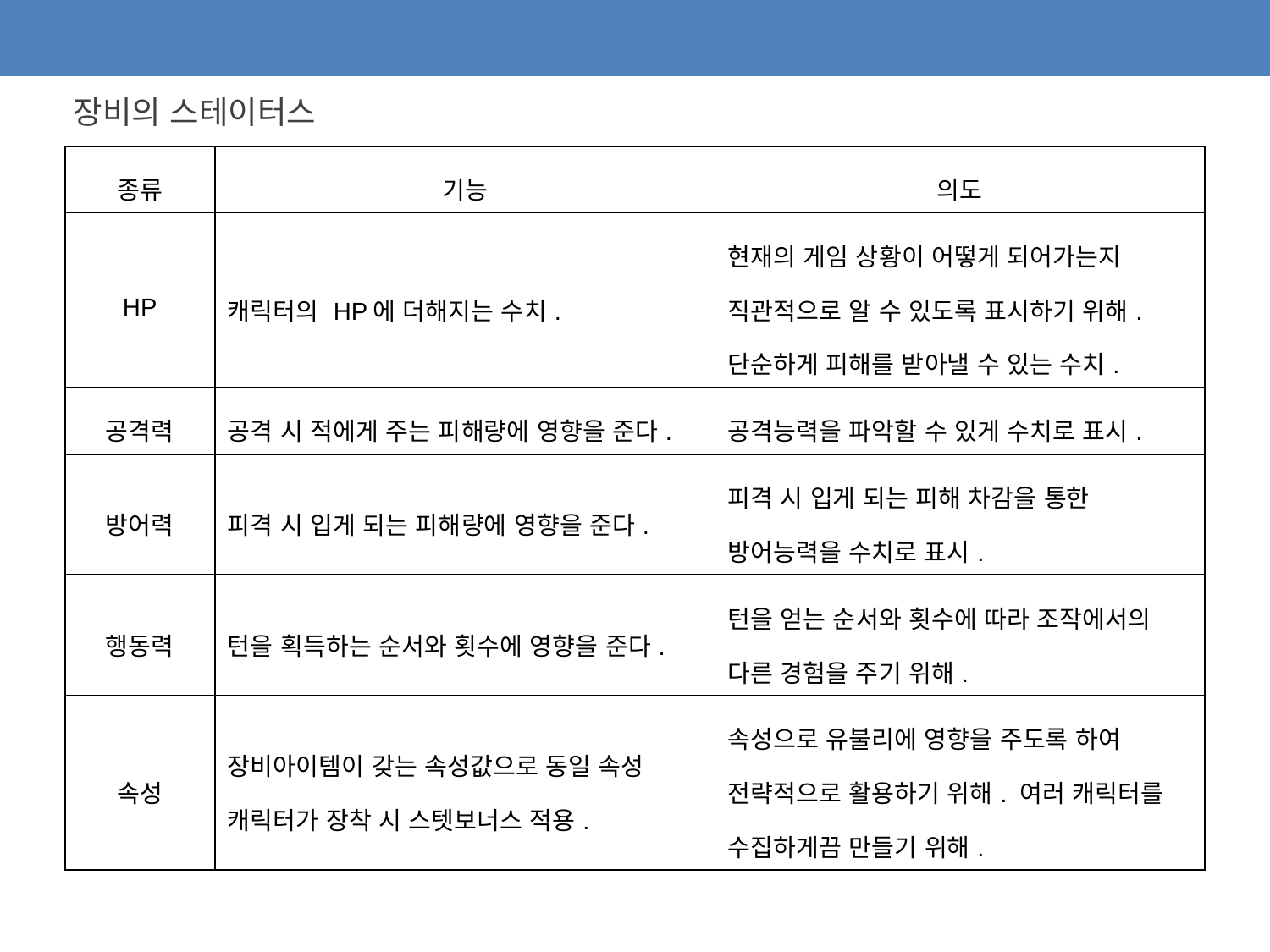

장비의 스테이터스
| 종류 | 기능 | 의도 |
| --- | --- | --- |
| HP | 캐릭터의 HP에 더해지는 수치. | 현재의 게임 상황이 어떻게 되어가는지 직관적으로 알 수 있도록 표시하기 위해. 단순하게 피해를 받아낼 수 있는 수치. |
| 공격력 | 공격 시 적에게 주는 피해량에 영향을 준다. | 공격능력을 파악할 수 있게 수치로 표시. |
| 방어력 | 피격 시 입게 되는 피해량에 영향을 준다. | 피격 시 입게 되는 피해 차감을 통한 방어능력을 수치로 표시. |
| 행동력 | 턴을 획득하는 순서와 횟수에 영향을 준다. | 턴을 얻는 순서와 횟수에 따라 조작에서의 다른 경험을 주기 위해. |
| 속성 | 장비아이템이 갖는 속성값으로 동일 속성 캐릭터가 장착 시 스텟보너스 적용. | 속성으로 유불리에 영향을 주도록 하여 전략적으로 활용하기 위해. 여러 캐릭터를 수집하게끔 만들기 위해. |